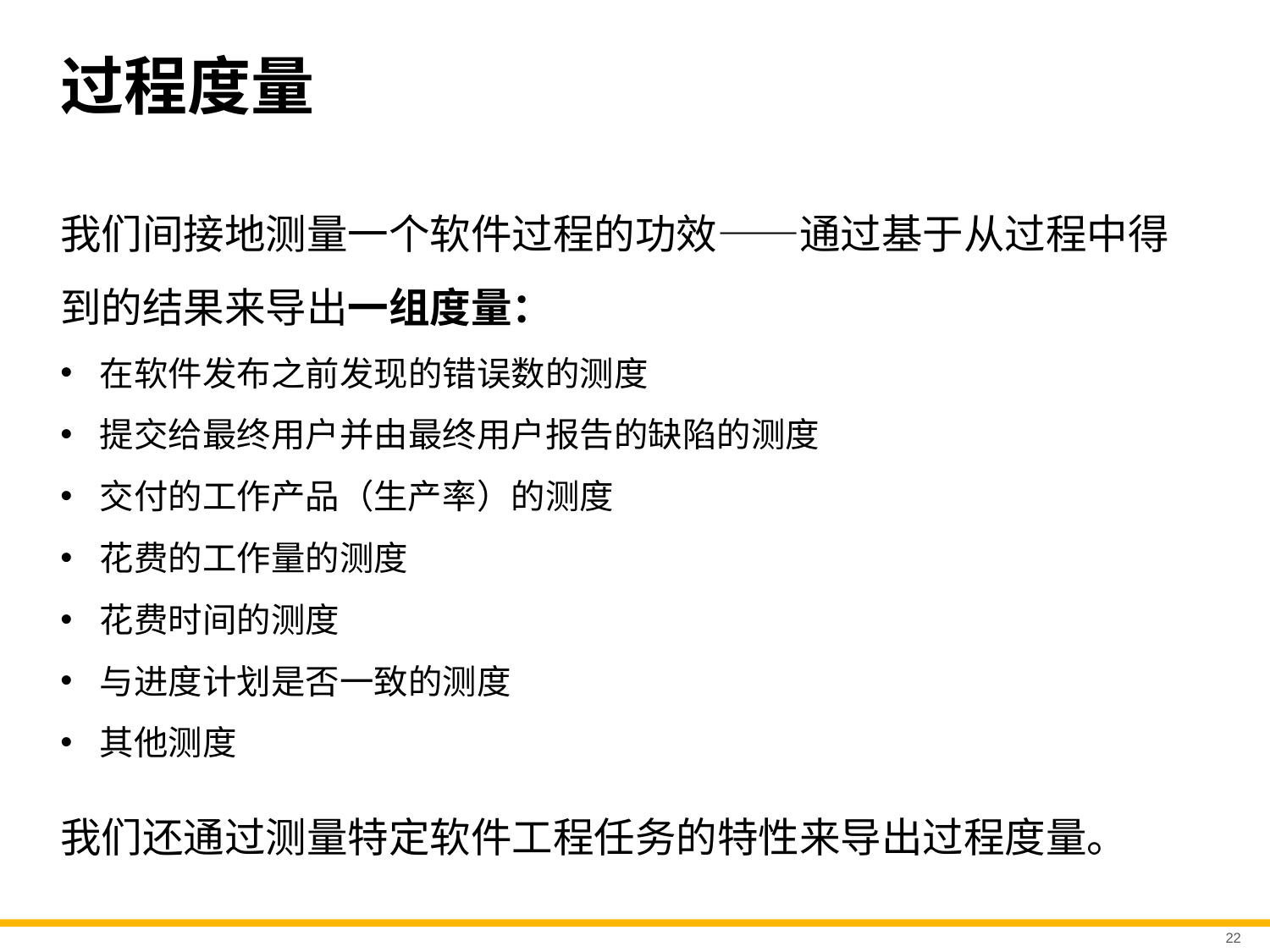

# 过程度量
我们间接地测量一个软件过程的功效——通过基于从过程中得到的结果来导出一组度量：
在软件发布之前发现的错误数的测度
提交给最终用户并由最终用户报告的缺陷的测度
交付的工作产品（生产率）的测度
花费的工作量的测度
花费时间的测度
与进度计划是否一致的测度
其他测度

我们还通过测量特定软件工程任务的特性来导出过程度量。
22